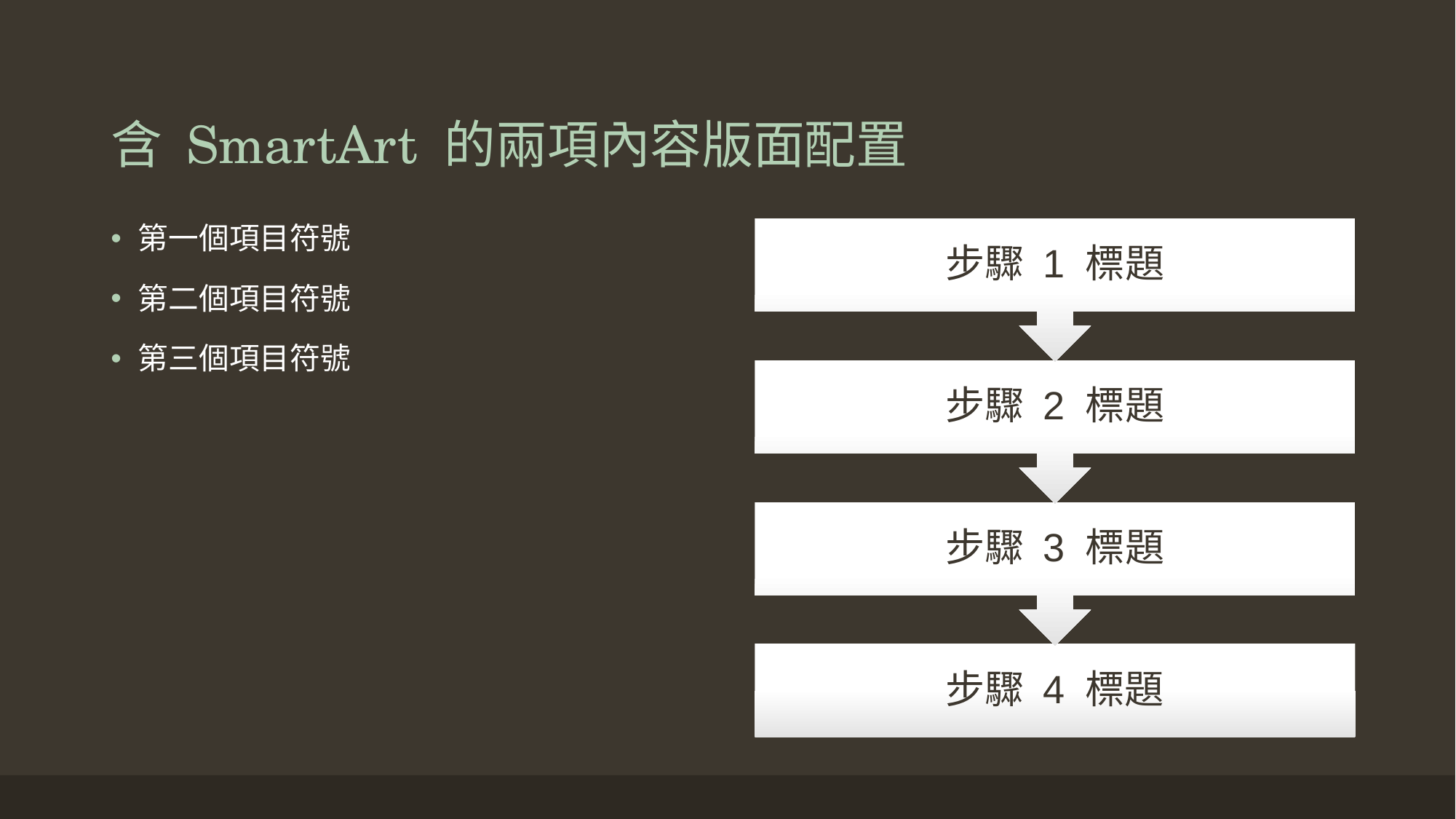

# 含 SmartArt 的兩項內容版面配置
第一個項目符號
第二個項目符號
第三個項目符號
步驟 4 標題
步驟 3 標題
步驟 2 標題
步驟 1 標題